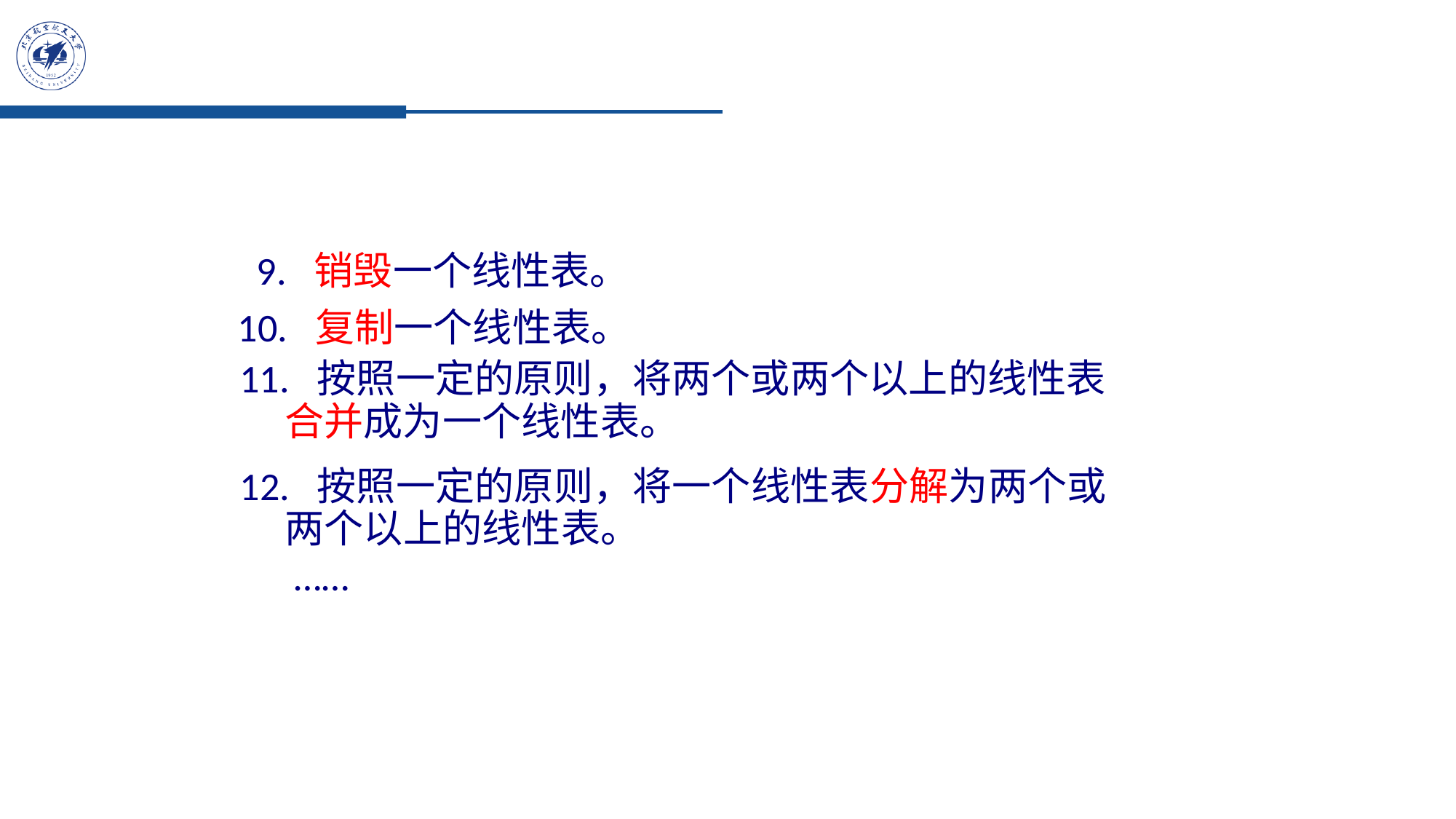

9.  销毁一个线性表。
   10.  复制一个线性表。
11.  按照一定的原则，将两个或两个以上的线性表
    合并成为一个线性表。
12.  按照一定的原则，将一个线性表分解为两个或
    两个以上的线性表。
     ……